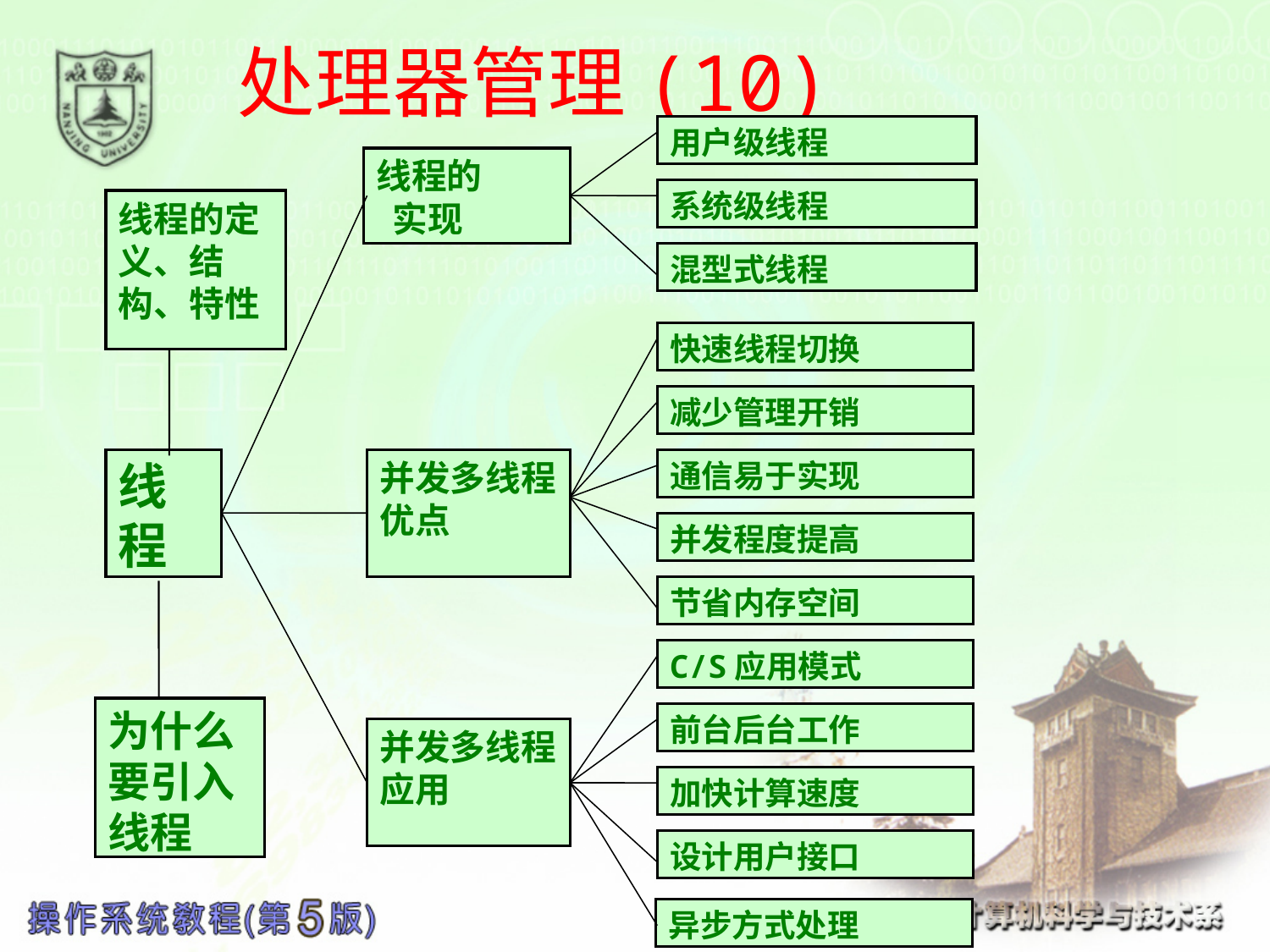

# 处理器管理(10)
用户级线程

线程的
 实现
系统级线程
线程的定义、结构、特性

混型式线程
快速线程切换

减少管理开销

线程
并发多线程优点
通信易于实现

并发程度提高
节省内存空间

C/S应用模式

为什么要引入线程
前台后台工作

并发多线程应用

加快计算速度

设计用户接口

异步方式处理